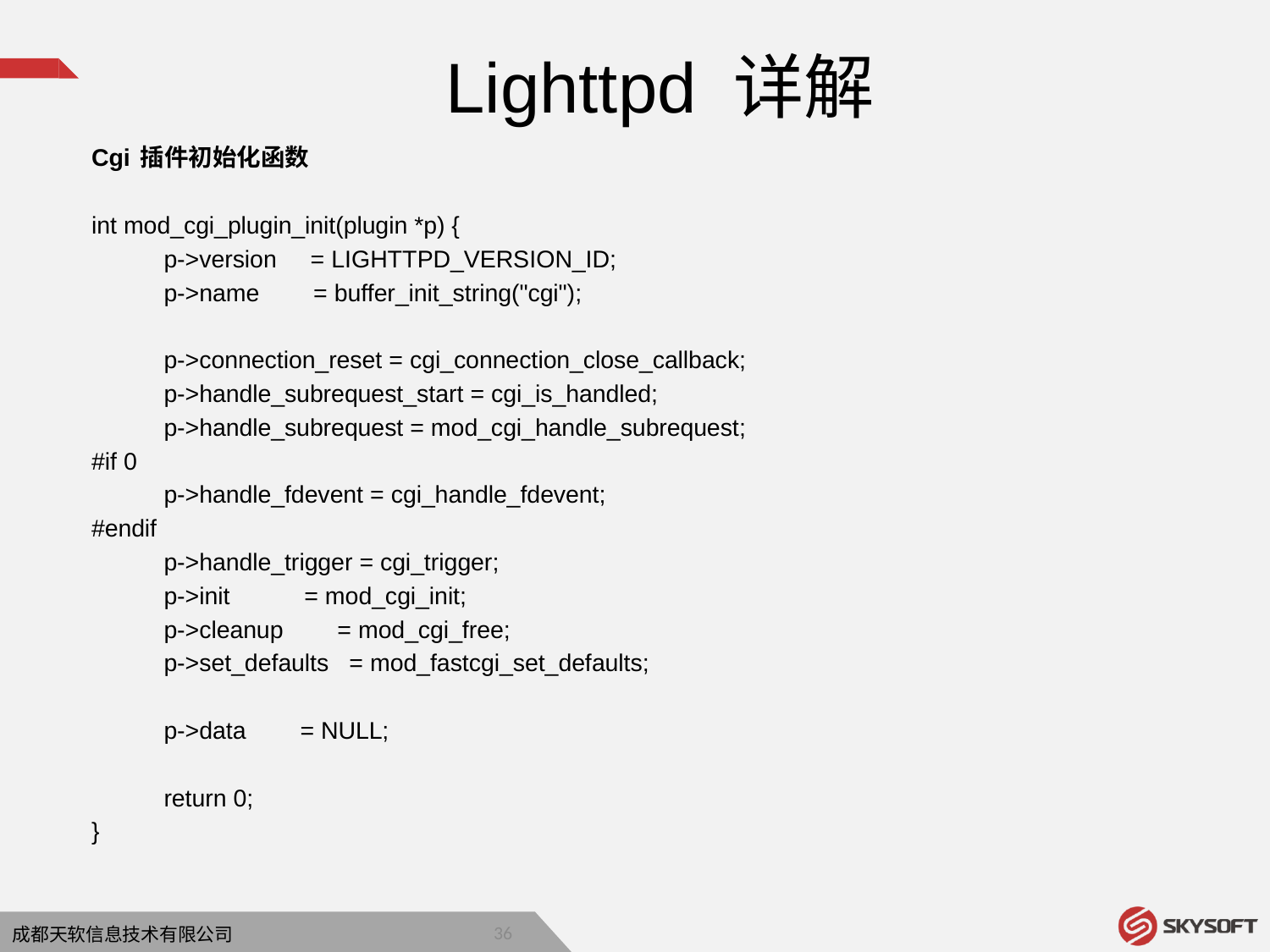

Lighttpd 详解

Cgi 插件初始化函数

int mod_cgi_plugin_init(plugin *p) {
	p->version     = LIGHTTPD_VERSION_ID;
	p->name        = buffer_init_string("cgi");

	p->connection_reset = cgi_connection_close_callback;
	p->handle_subrequest_start = cgi_is_handled;
	p->handle_subrequest = mod_cgi_handle_subrequest;
#if 0
	p->handle_fdevent = cgi_handle_fdevent;
#endif
	p->handle_trigger = cgi_trigger;
	p->init           = mod_cgi_init;
	p->cleanup        = mod_cgi_free;
	p->set_defaults   = mod_fastcgi_set_defaults;

	p->data        = NULL;

	return 0;
}

36